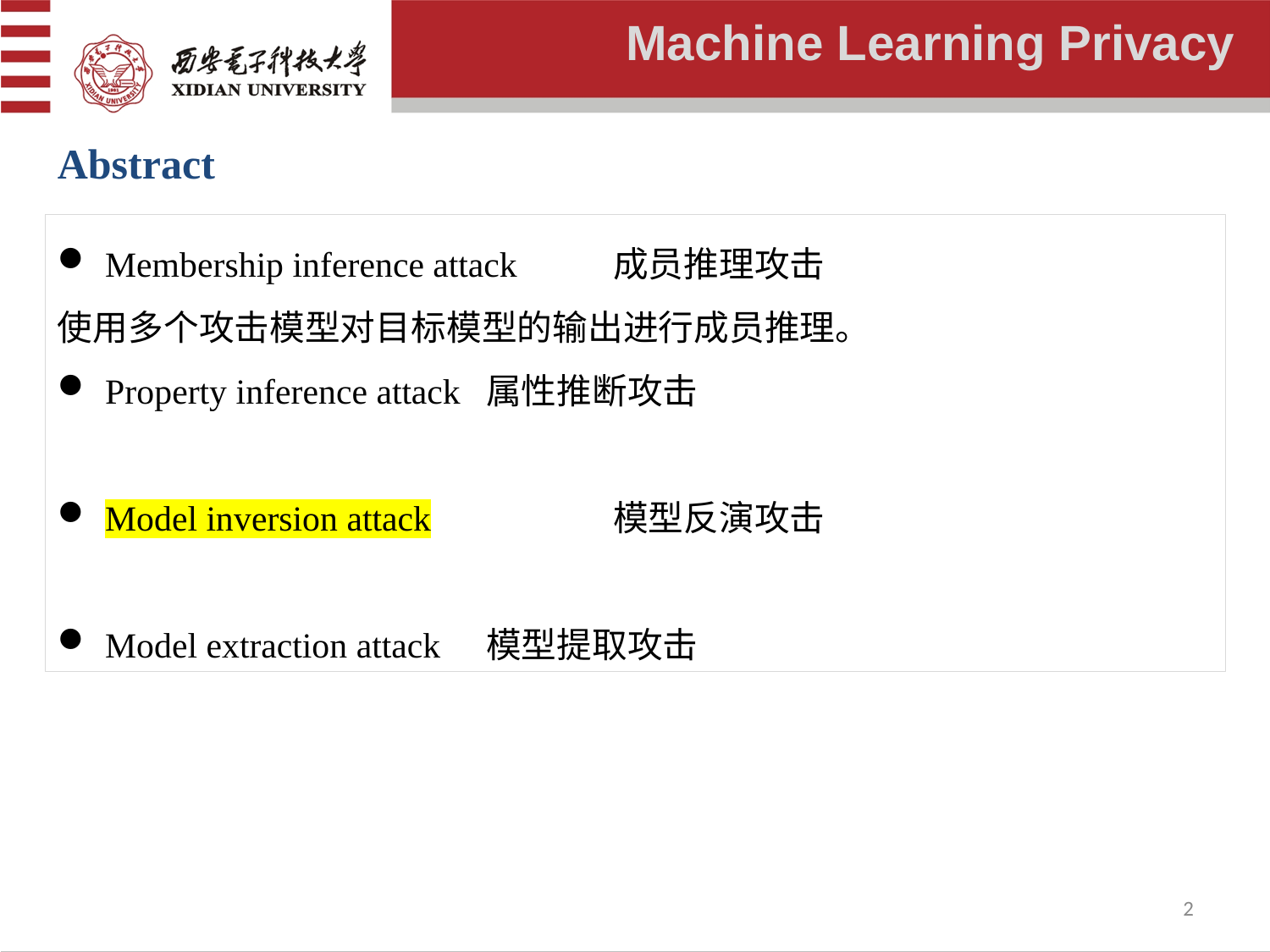

Machine Learning Privacy
Abstract
Membership inference attack	成员推理攻击
使用多个攻击模型对目标模型的输出进行成员推理。
Property inference attack	属性推断攻击

Model inversion attack		模型反演攻击

Model extraction attack	模型提取攻击
2